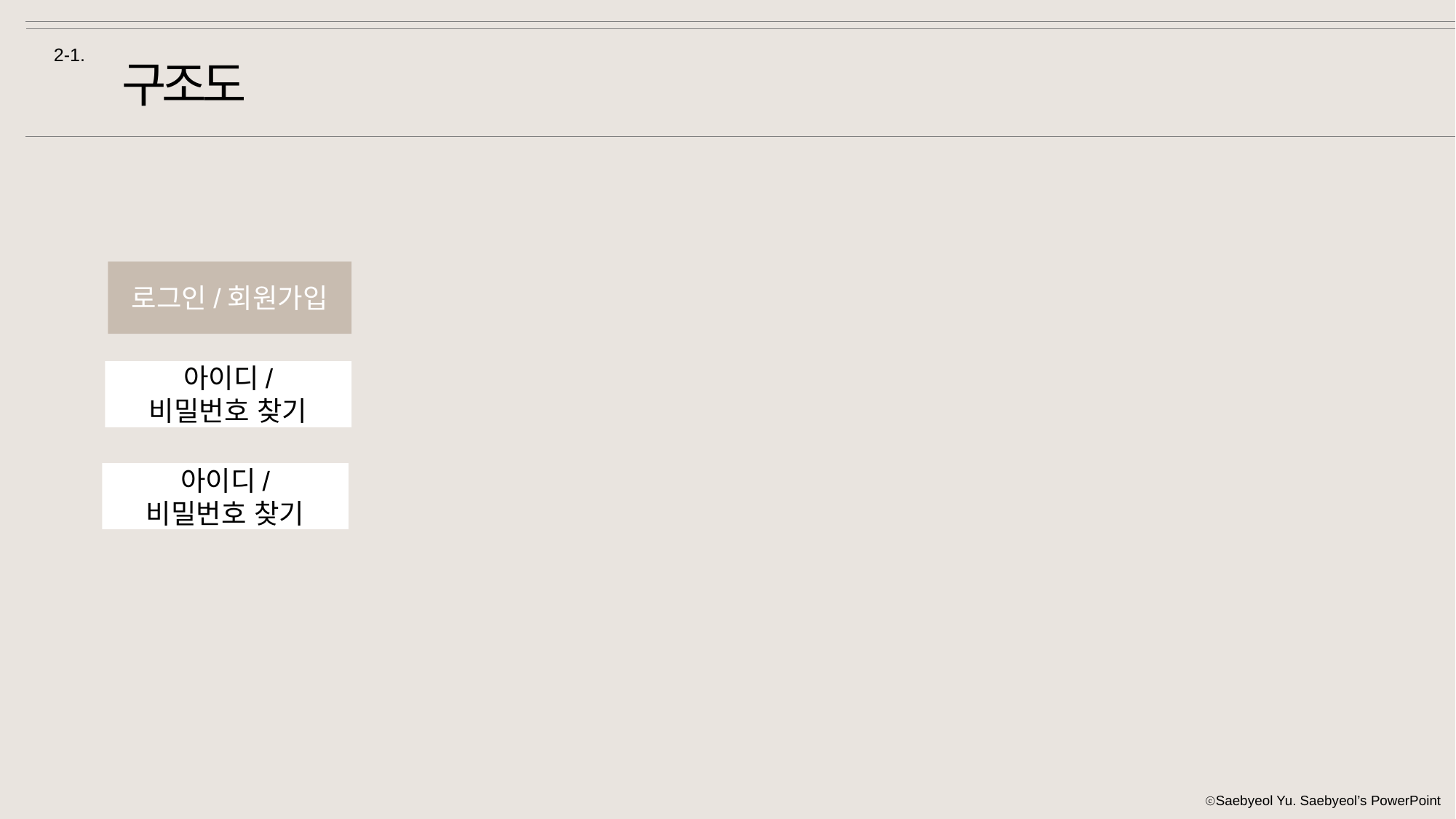

2-1.
구조도
로그인/회원가입
아이디/
비밀번호 찾기
아이디/
비밀번호 찾기